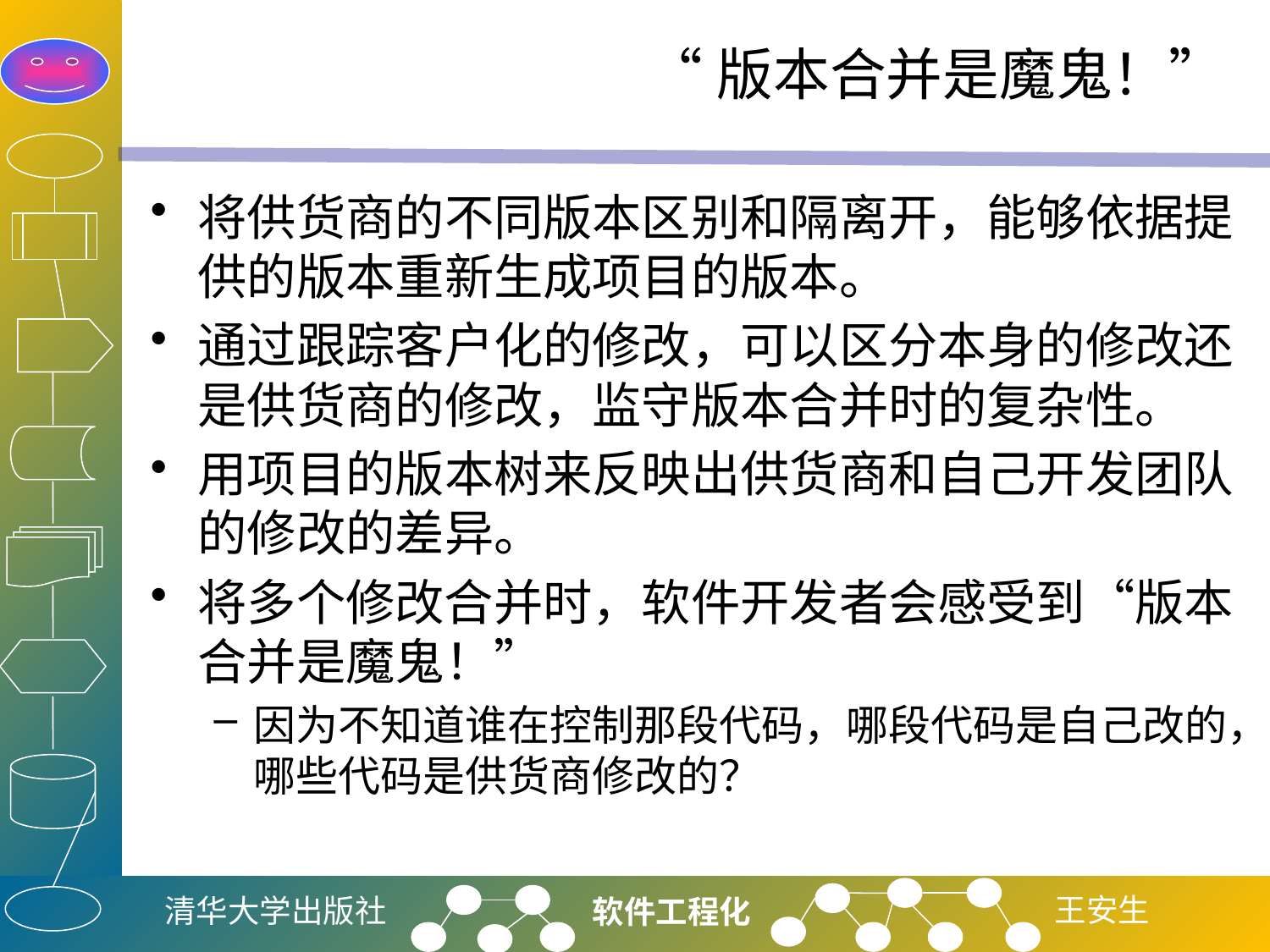

# “版本合并是魔鬼！”
将供货商的不同版本区别和隔离开，能够依据提供的版本重新生成项目的版本。
通过跟踪客户化的修改，可以区分本身的修改还是供货商的修改，监守版本合并时的复杂性。
用项目的版本树来反映出供货商和自己开发团队的修改的差异。
将多个修改合并时，软件开发者会感受到“版本合并是魔鬼！”
因为不知道谁在控制那段代码，哪段代码是自己改的，哪些代码是供货商修改的？